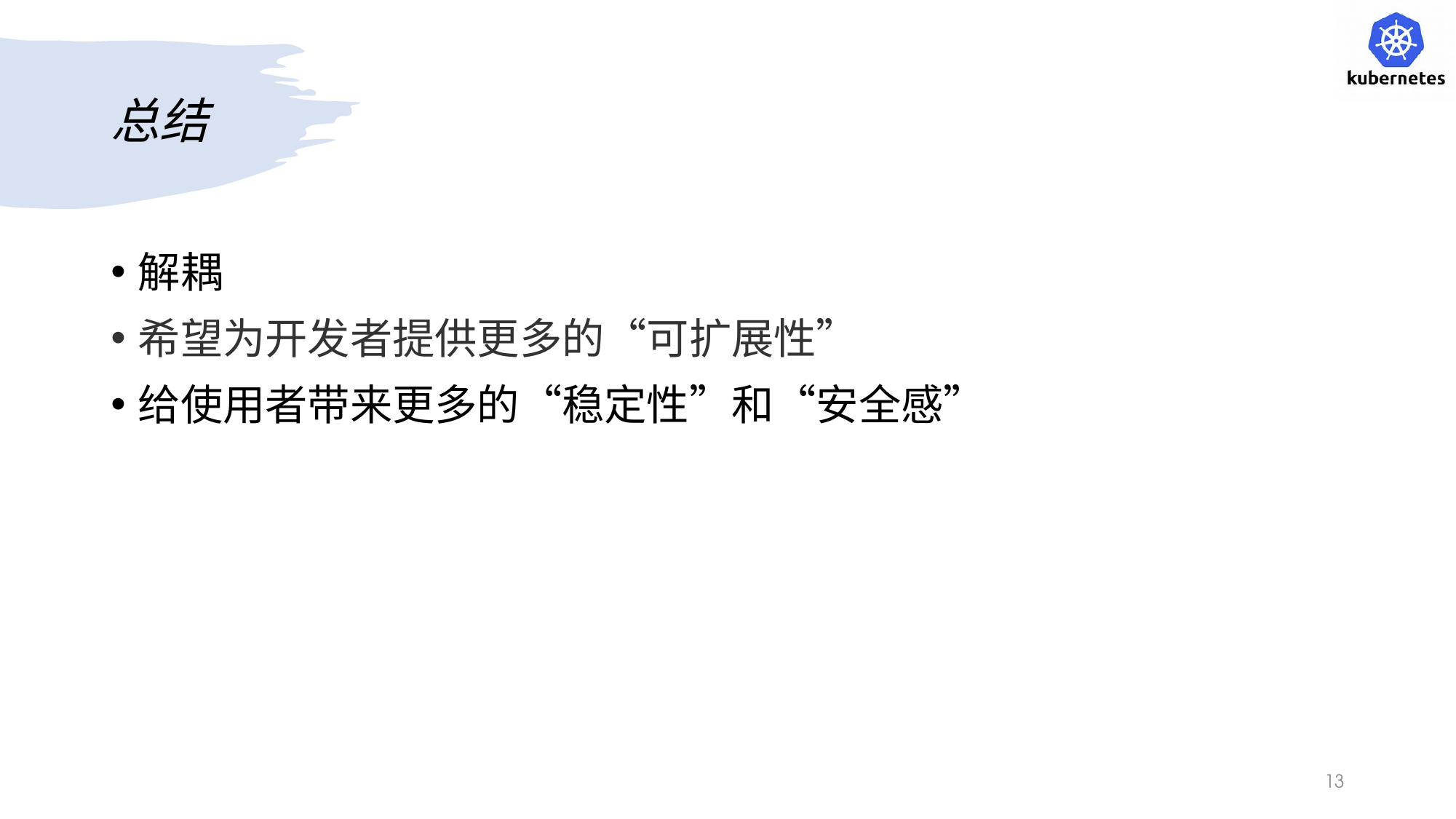

# 总结
解耦
希望为开发者提供更多的“可扩展性”
给使用者带来更多的“稳定性”和“安全感”

13